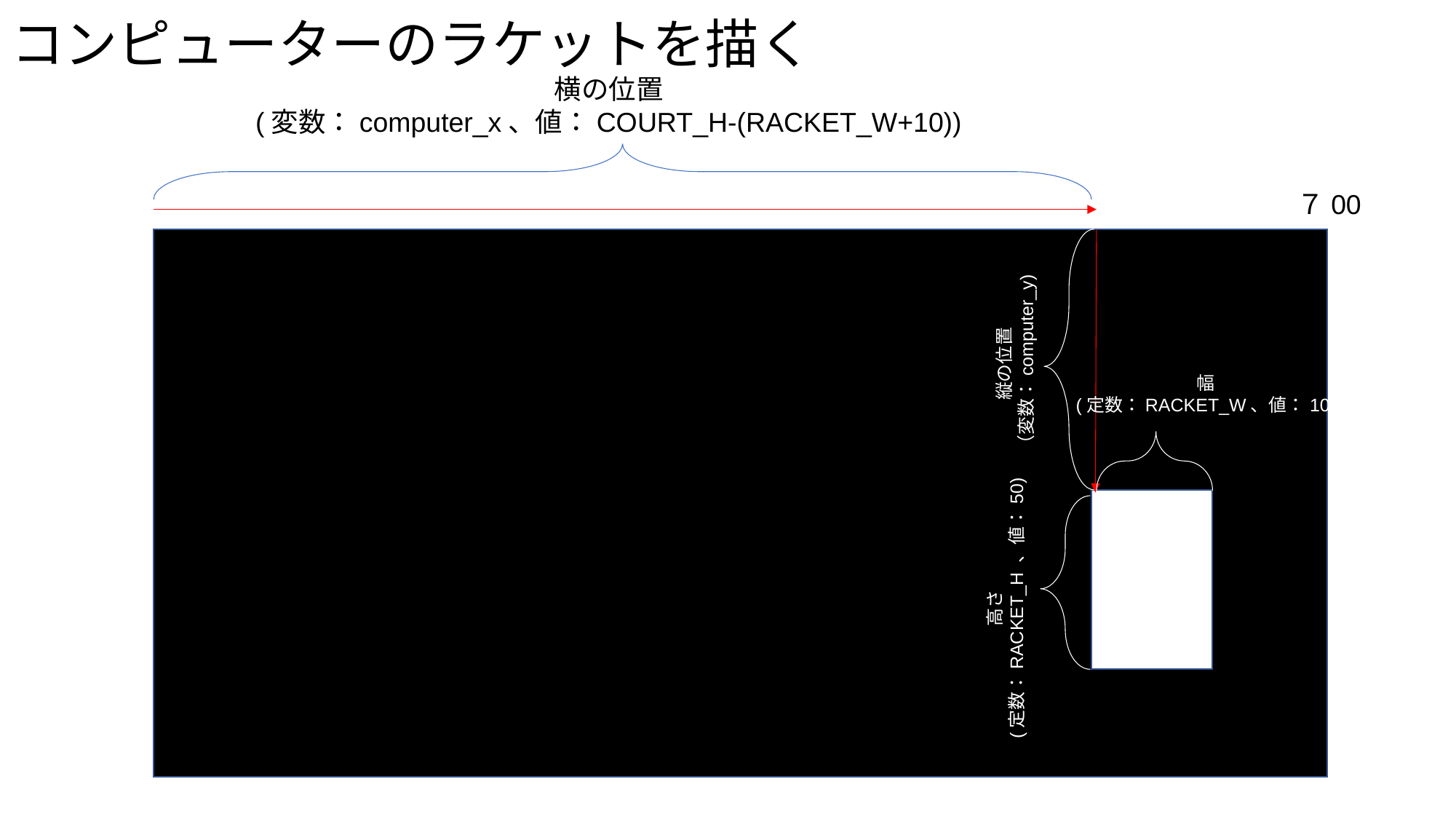

コンピューターのラケットを描く
横の位置
(変数：computer_x、値：COURT_H-(RACKET_W+10))
７00

縦の位置
（変数：computer_y)
幅
(定数：RACKET_W、値：10)

高さ
(定数：RACKET_H 、値：50)